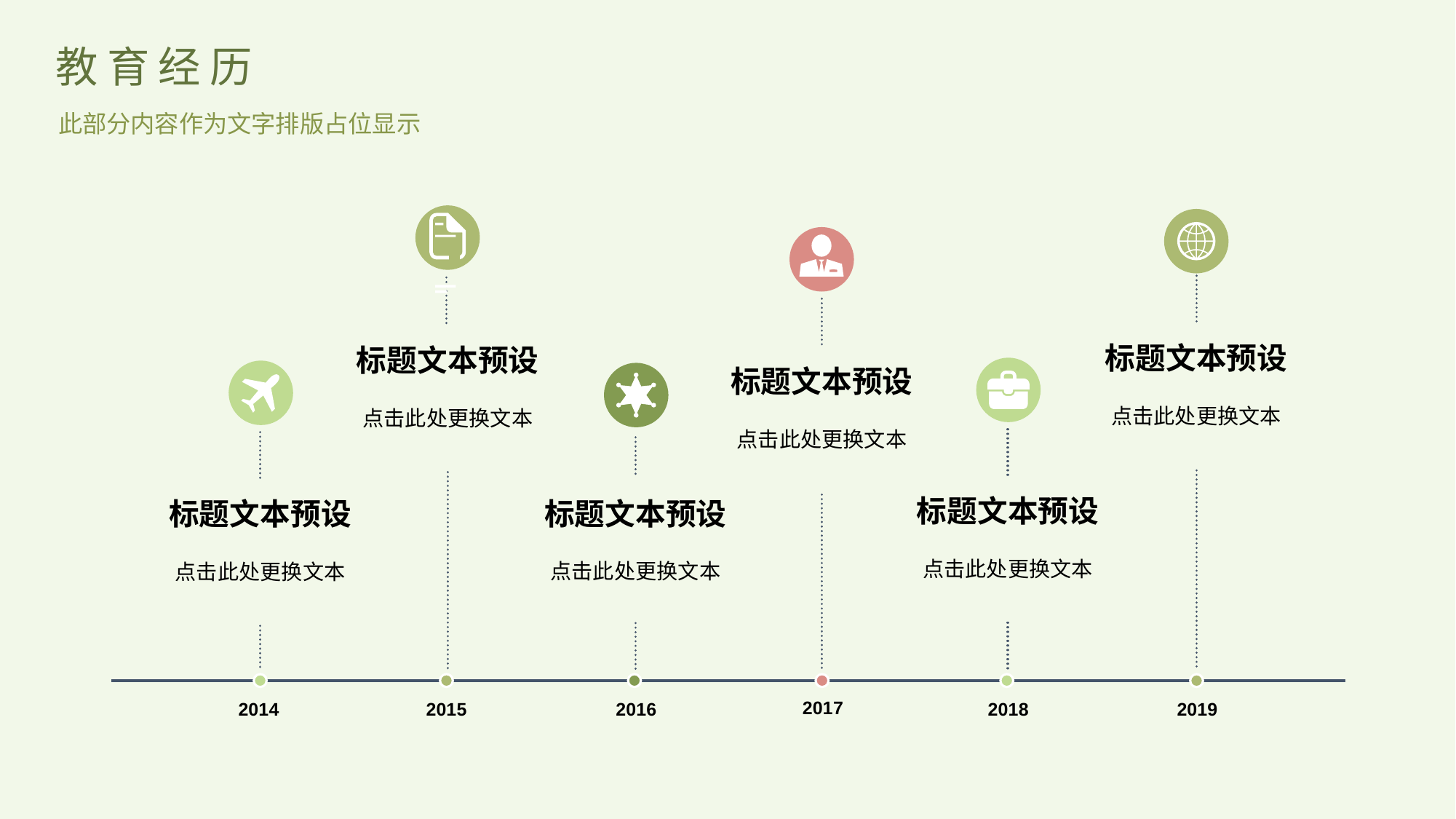

教育经历
此部分内容作为文字排版占位显示

标题文本预设
标题文本预设
标题文本预设

点击此处更换文本
点击此处更换文本
点击此处更换文本
标题文本预设
标题文本预设
标题文本预设
点击此处更换文本
点击此处更换文本
点击此处更换文本

2017
2014
2015
2016
2018
2019